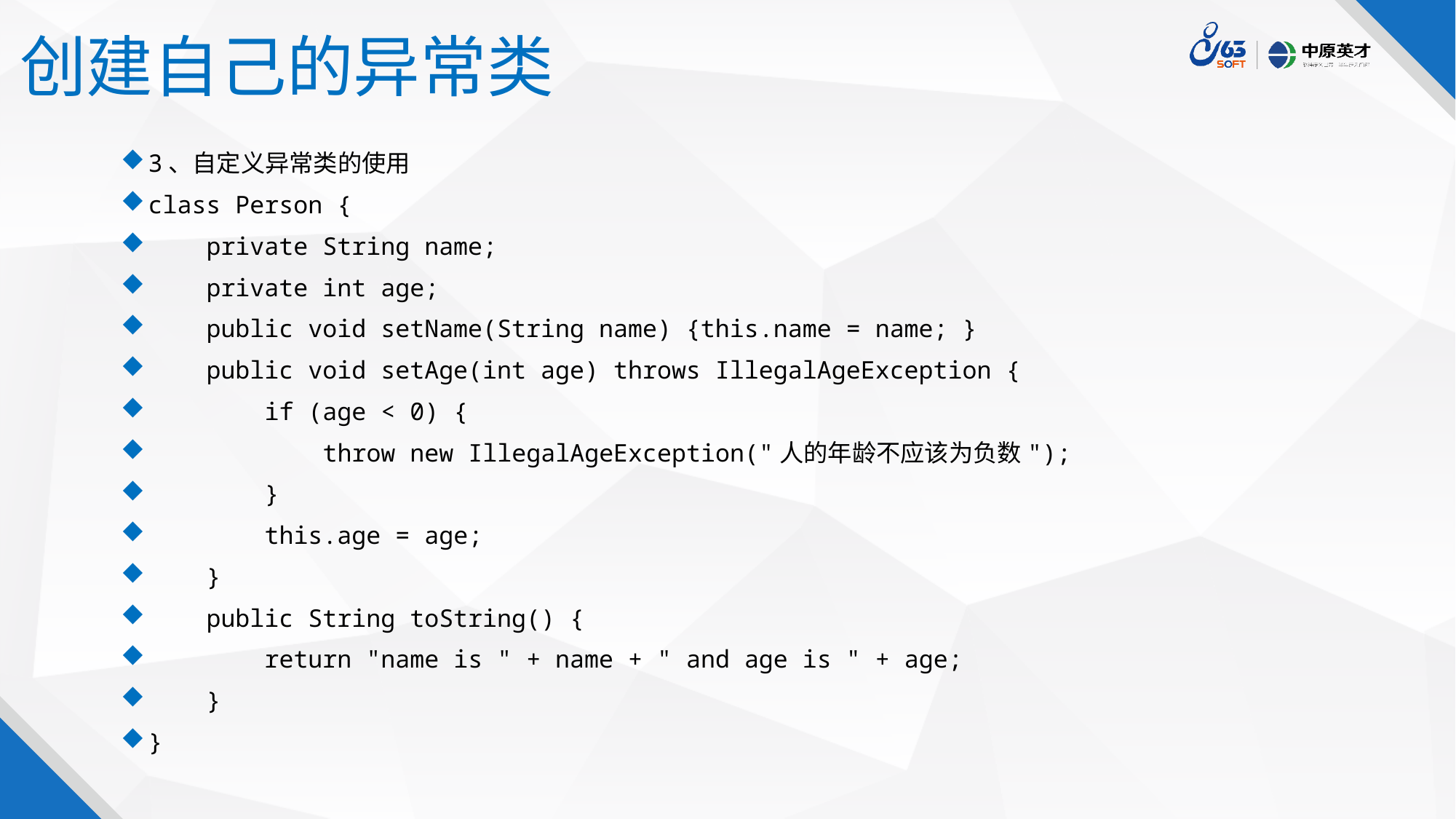

# 创建自己的异常类
3、自定义异常类的使用
class Person {
    private String name;
    private int age;
    public void setName(String name) {this.name = name; }
    public void setAge(int age) throws IllegalAgeException {
        if (age < 0) {
            throw new IllegalAgeException("人的年龄不应该为负数");
        }
        this.age = age;
    }
    public String toString() {
        return "name is " + name + " and age is " + age;
    }
}